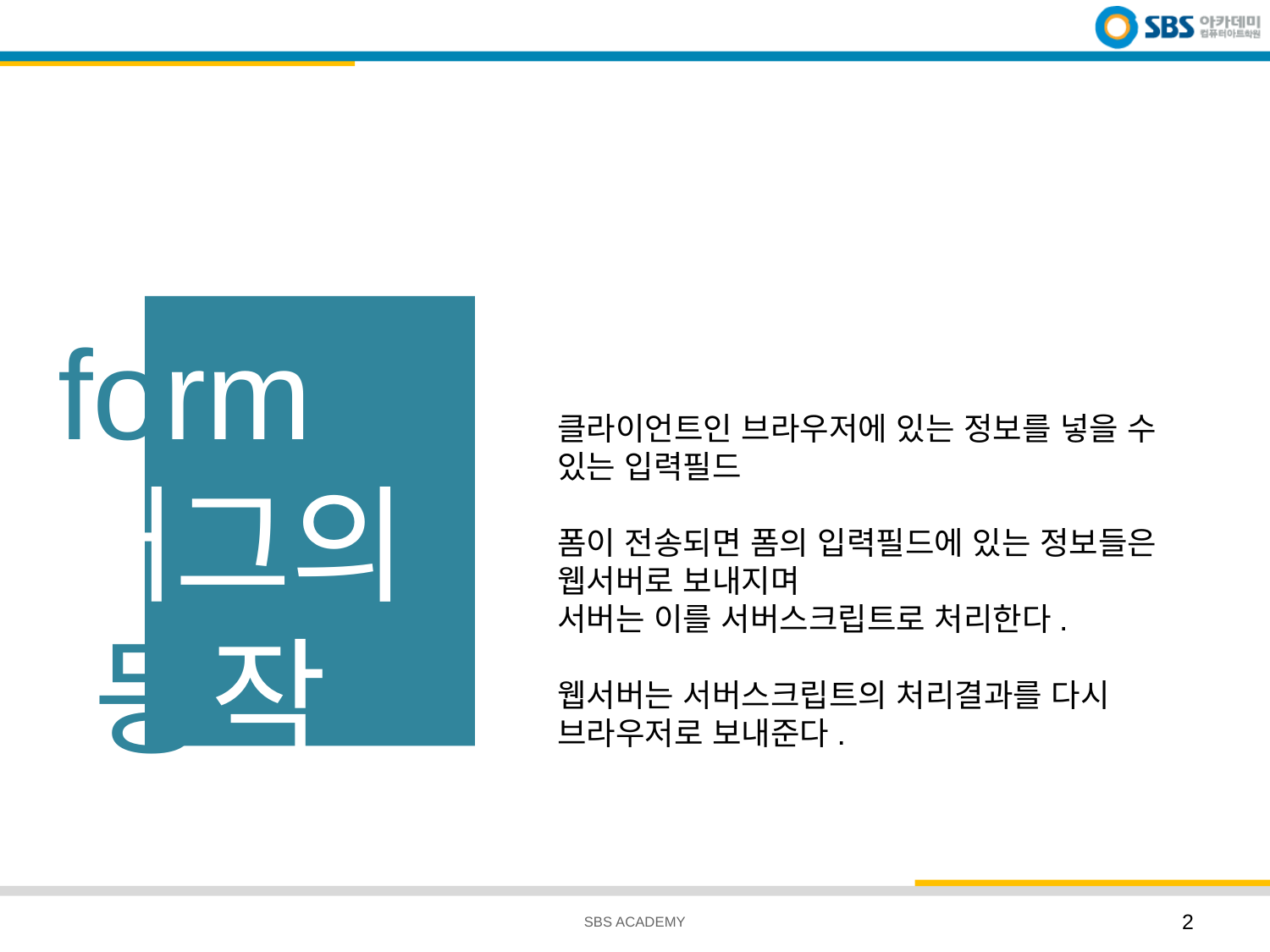

# form태그의 동작
클라이언트인 브라우저에 있는 정보를 넣을 수 있는 입력필드
폼이 전송되면 폼의 입력필드에 있는 정보들은 웹서버로 보내지며
서버는 이를 서버스크립트로 처리한다.
 
웹서버는 서버스크립트의 처리결과를 다시 브라우저로 보내준다.
SBS ACADEMY
2